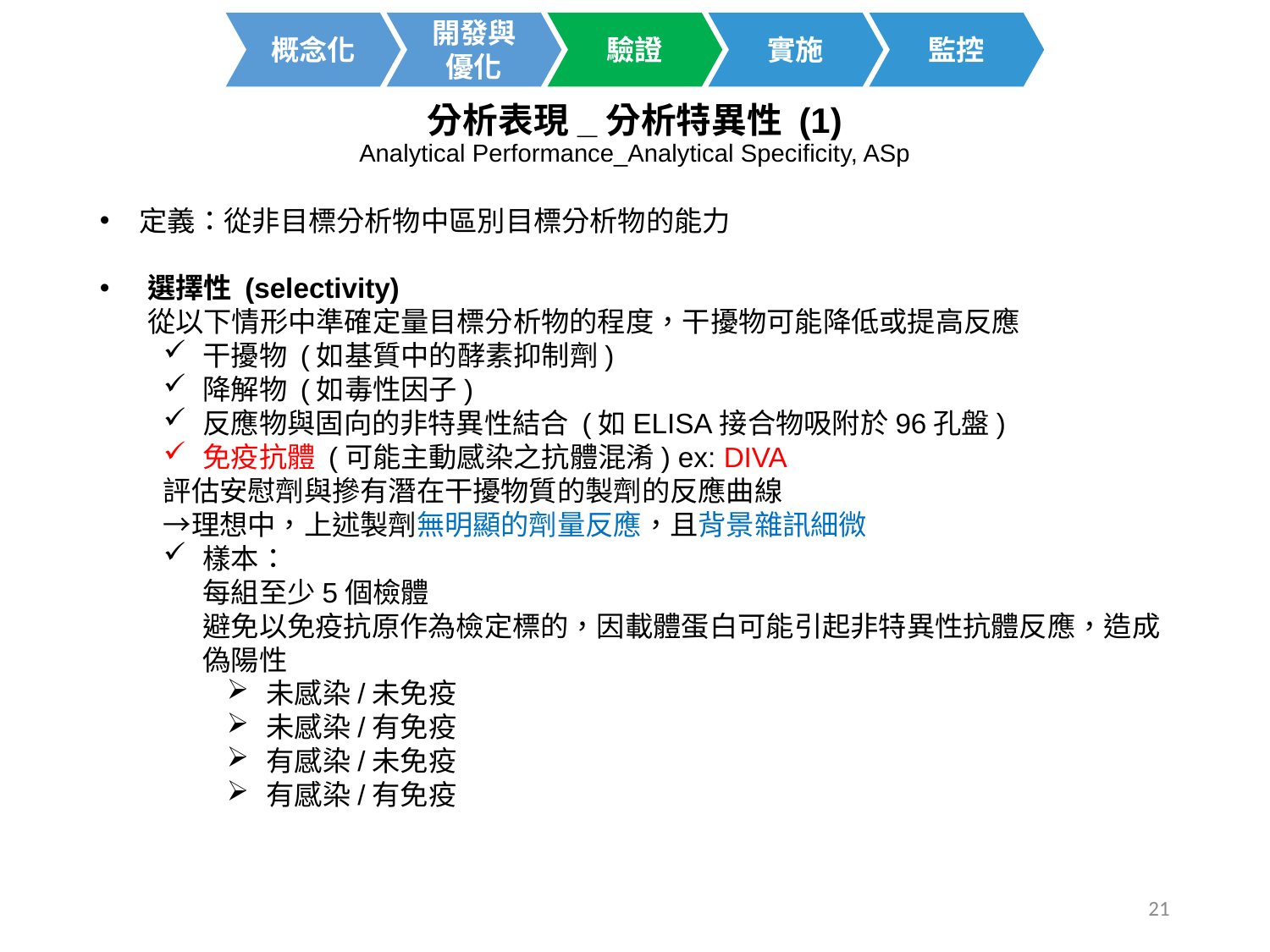

開發與
優化

概念化
驗證
實施
監控
分析表現_分析特異性 (1)
Analytical Performance_Analytical Specificity, ASp
定義：從非目標分析物中區別目標分析物的能力

選擇性 (selectivity)
從以下情形中準確定量目標分析物的程度，干擾物可能降低或提高反應
干擾物 (如基質中的酵素抑制劑)
降解物 (如毒性因子)
反應物與固向的非特異性結合 (如ELISA接合物吸附於96孔盤)
免疫抗體 (可能主動感染之抗體混淆) ex: DIVA
評估安慰劑與摻有潛在干擾物質的製劑的反應曲線
→理想中，上述製劑無明顯的劑量反應，且背景雜訊細微
樣本：
每組至少5個檢體
避免以免疫抗原作為檢定標的，因載體蛋白可能引起非特異性抗體反應，造成偽陽性
未感染/未免疫
未感染/有免疫
有感染/未免疫
有感染/有免疫
21